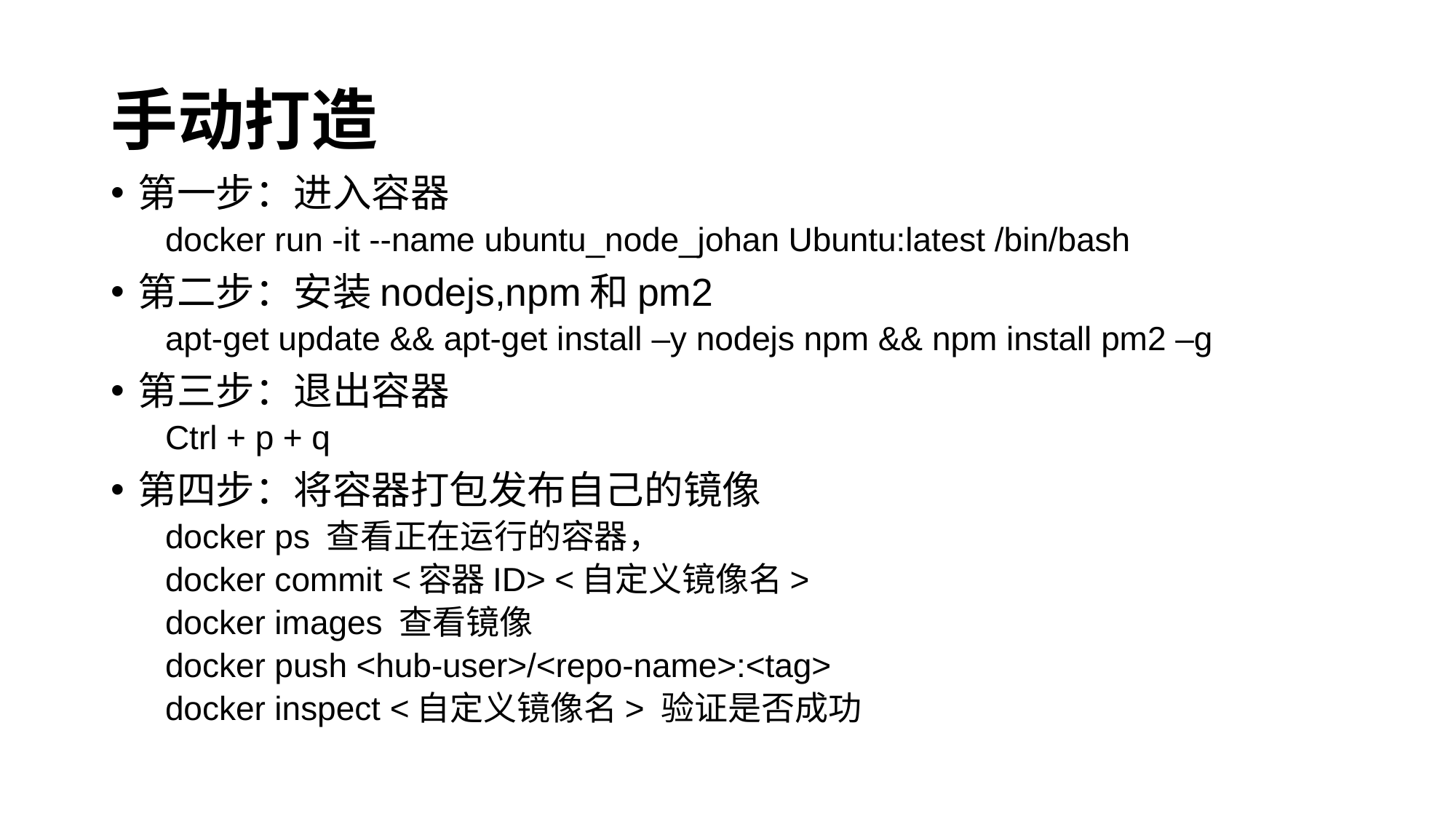

# 手动打造
第一步：进入容器
docker run -it --name ubuntu_node_johan Ubuntu:latest /bin/bash
第二步：安装nodejs,npm和pm2
apt-get update && apt-get install –y nodejs npm && npm install pm2 –g
第三步：退出容器
Ctrl + p + q
第四步：将容器打包发布自己的镜像
docker ps 查看正在运行的容器，
docker commit <容器ID> <自定义镜像名>
docker images 查看镜像
docker push <hub-user>/<repo-name>:<tag>
docker inspect <自定义镜像名> 验证是否成功